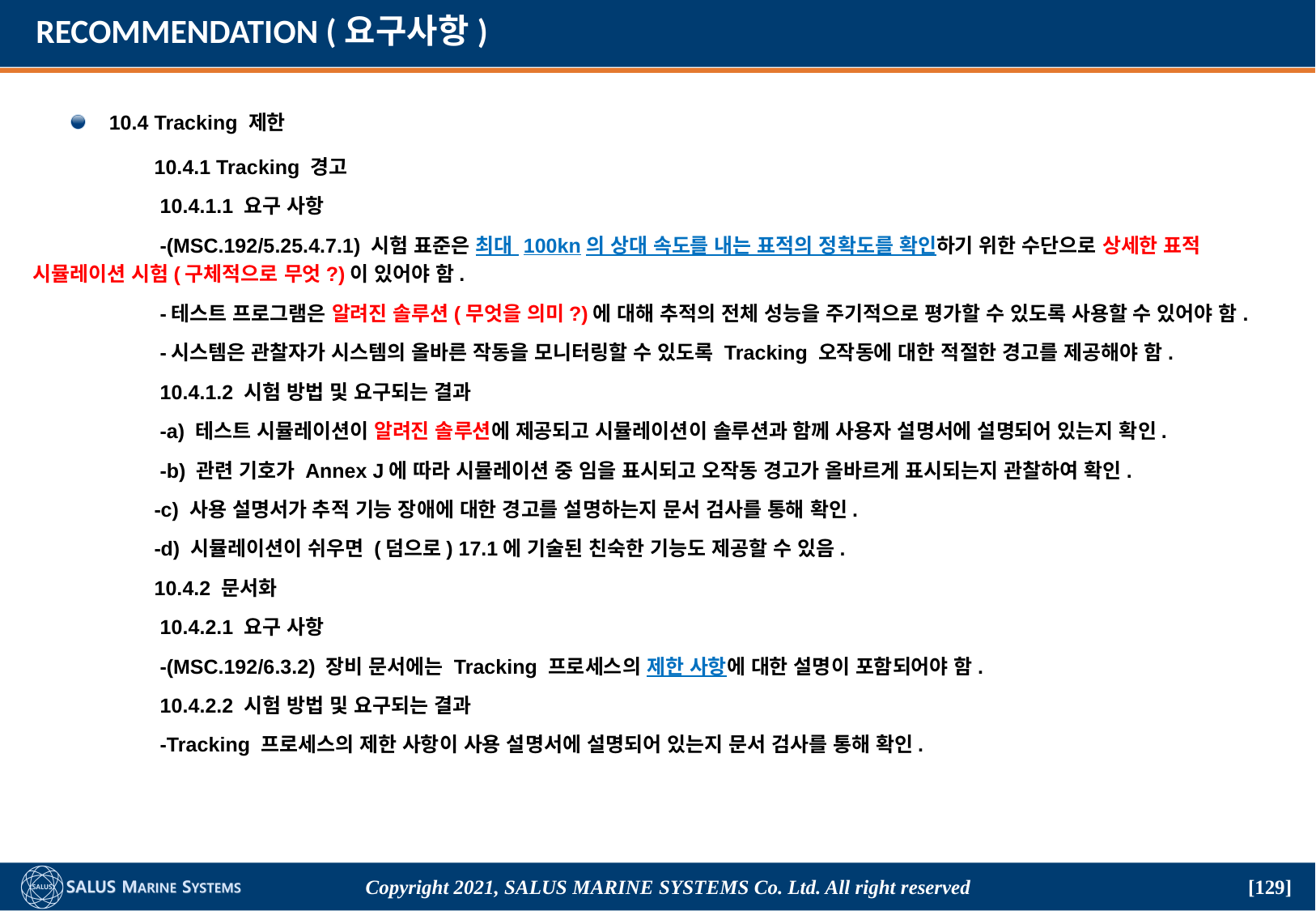

# RECOMMENDATION (요구사항)
10.4 Tracking 제한
	10.4.1 Tracking 경고
	 10.4.1.1 요구 사항
	 -(MSC.192/5.25.4.7.1) 시험 표준은 최대 100kn의 상대 속도를 내는 표적의 정확도를 확인하기 위한 수단으로 상세한 표적 시뮬레이션 시험(구체적으로 무엇?)이 있어야 함.
	 -테스트 프로그램은 알려진 솔루션(무엇을 의미?)에 대해 추적의 전체 성능을 주기적으로 평가할 수 있도록 사용할 수 있어야 함.
	 -시스템은 관찰자가 시스템의 올바른 작동을 모니터링할 수 있도록 Tracking 오작동에 대한 적절한 경고를 제공해야 함.
	 10.4.1.2 시험 방법 및 요구되는 결과
	 -a) 테스트 시뮬레이션이 알려진 솔루션에 제공되고 시뮬레이션이 솔루션과 함께 사용자 설명서에 설명되어 있는지 확인.
 	 -b) 관련 기호가 Annex J에 따라 시뮬레이션 중 임을 표시되고 오작동 경고가 올바르게 표시되는지 관찰하여 확인.
 	-c) 사용 설명서가 추적 기능 장애에 대한 경고를 설명하는지 문서 검사를 통해 확인.
 	-d) 시뮬레이션이 쉬우면 (덤으로) 17.1에 기술된 친숙한 기능도 제공할 수 있음.
	10.4.2 문서화
	 10.4.2.1 요구 사항
	 -(MSC.192/6.3.2) 장비 문서에는 Tracking 프로세스의 제한 사항에 대한 설명이 포함되어야 함.
	 10.4.2.2 시험 방법 및 요구되는 결과
	 -Tracking 프로세스의 제한 사항이 사용 설명서에 설명되어 있는지 문서 검사를 통해 확인.
Copyright 2021, SALUS Marine Systems Co. Ltd. All right reserved
[129]